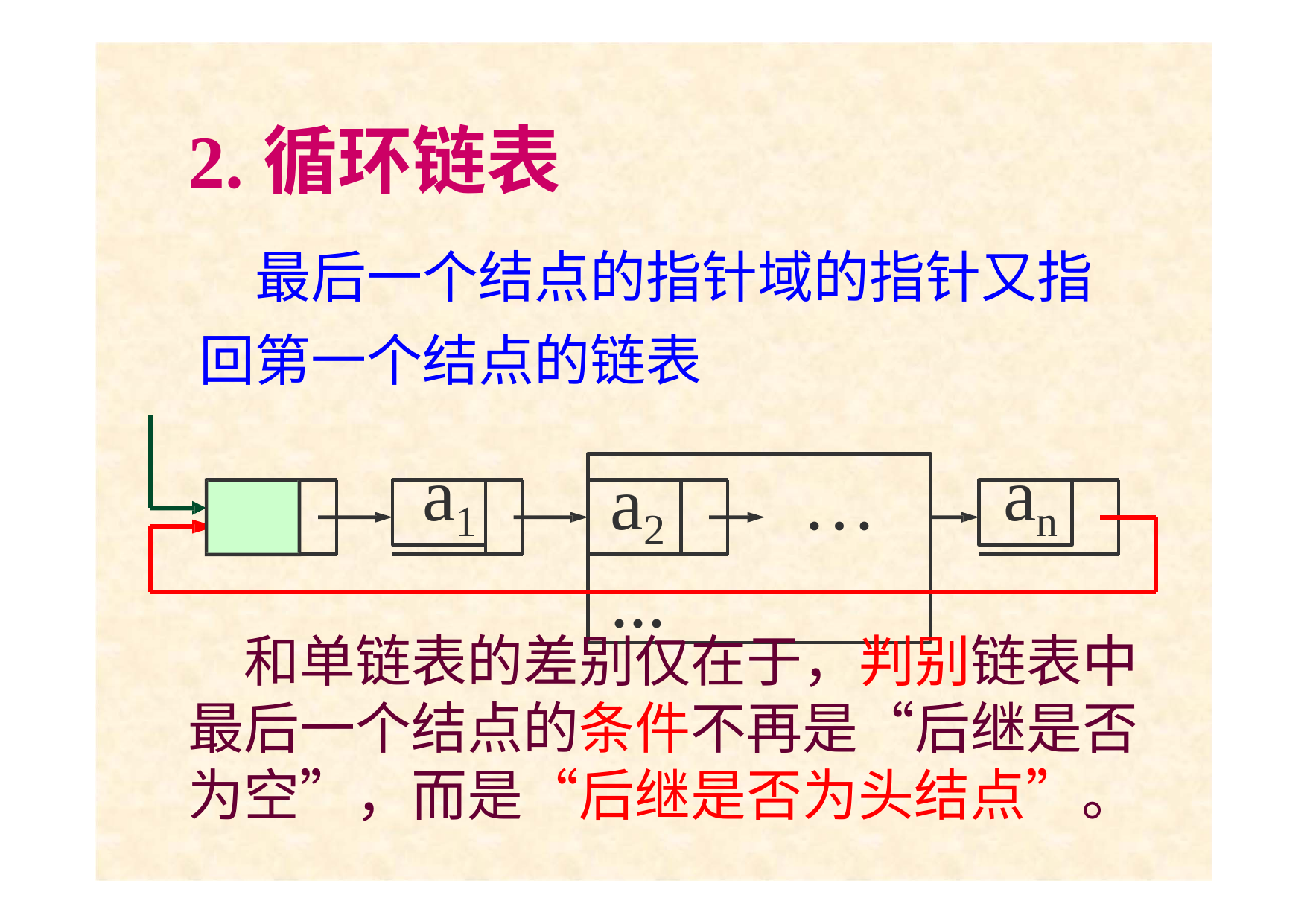

# 2.	循环链表
最后一个结点的指针域的指针又指 回第一个结点的链表

a2	…	...

a1

an

和单链表的差别仅在于，判别链表中 最后一个结点的条件不再是“后继是否 为空”，而是“后继是否为头结点”。